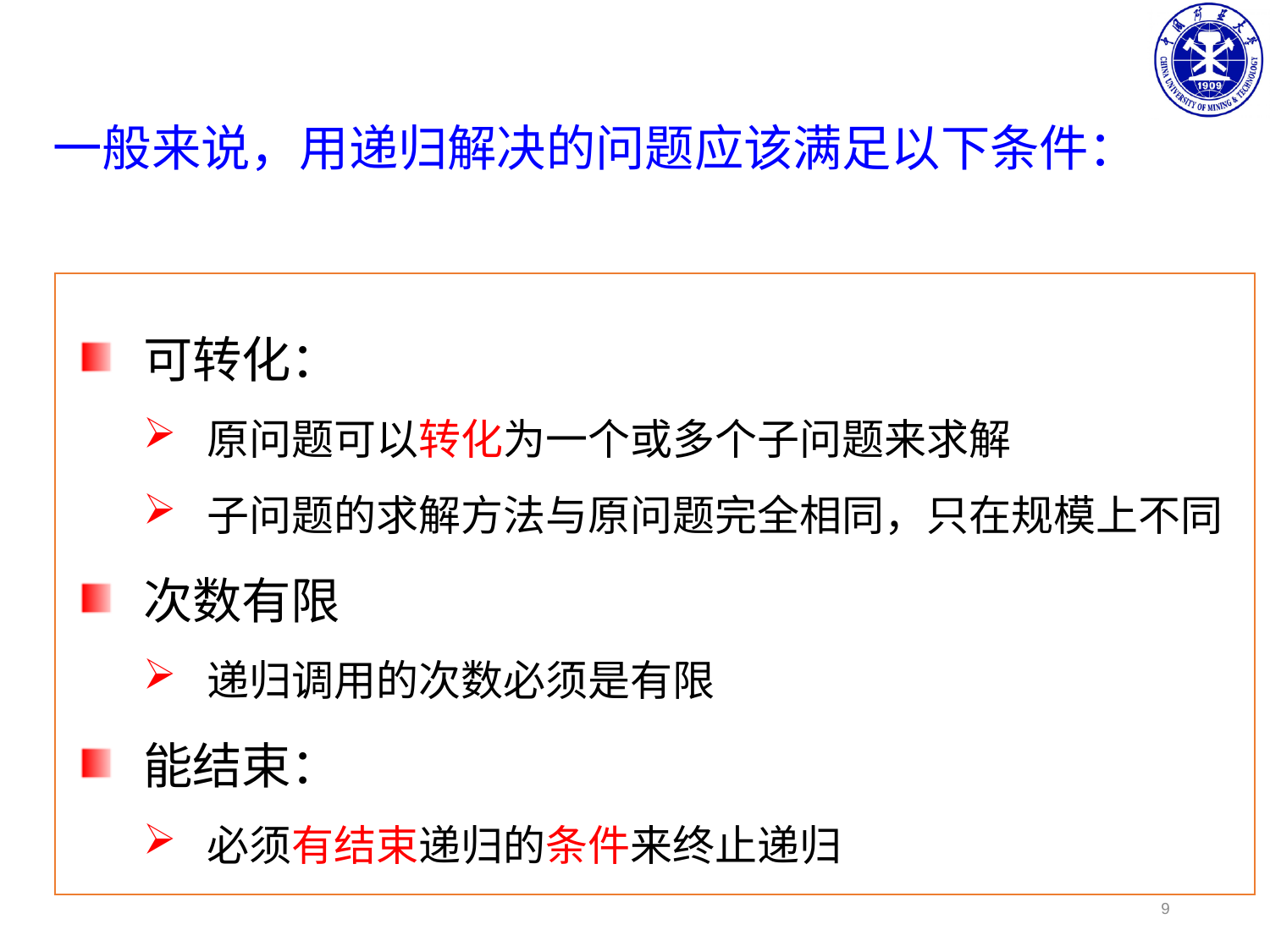

一般来说，用递归解决的问题应该满足以下条件：
可转化：
原问题可以转化为一个或多个子问题来求解
子问题的求解方法与原问题完全相同，只在规模上不同
次数有限
递归调用的次数必须是有限
能结束：
必须有结束递归的条件来终止递归
9